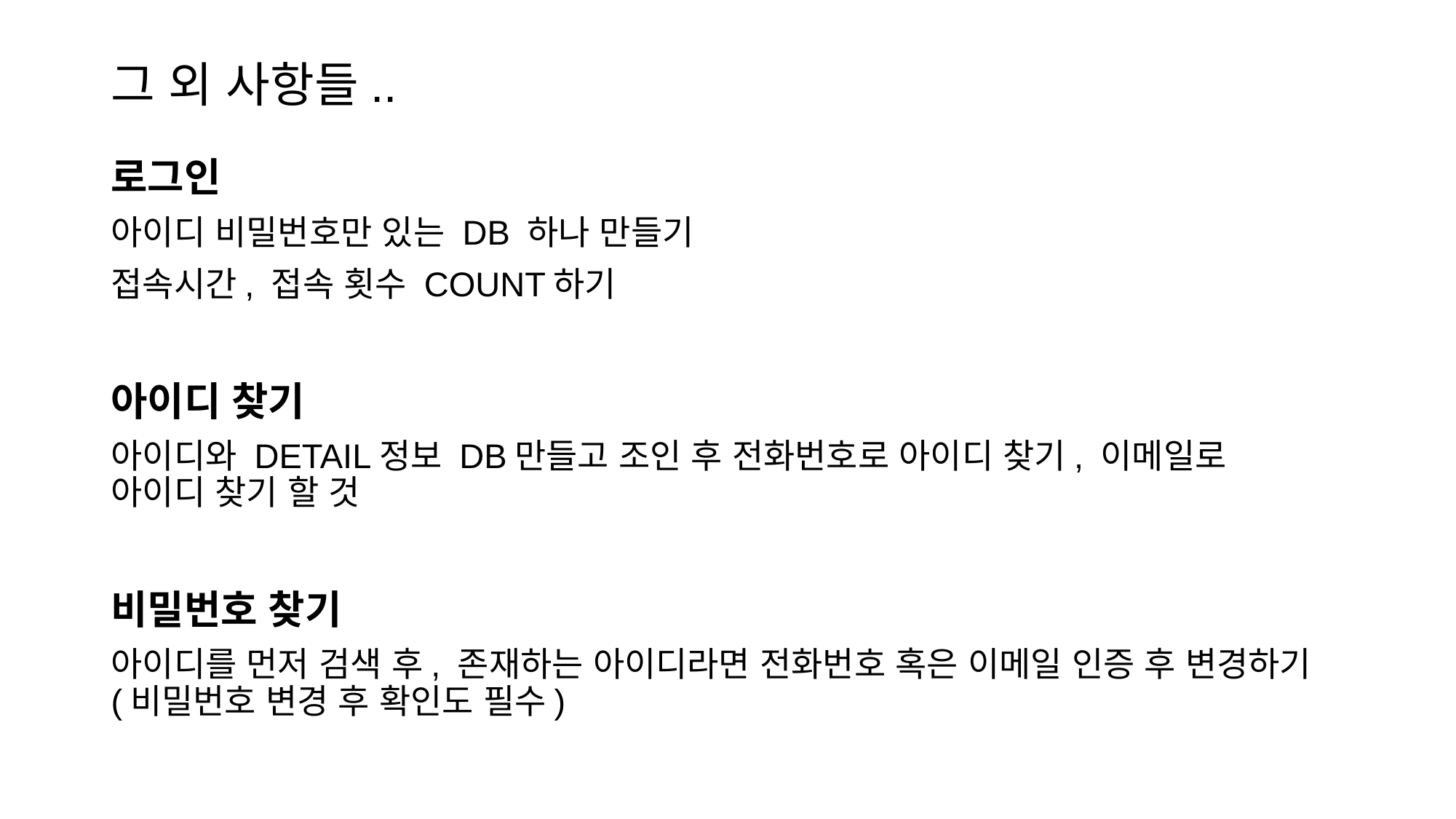

# 그 외 사항들..
로그인
아이디 비밀번호만 있는 DB 하나 만들기
접속시간, 접속 횟수 COUNT하기

아이디 찾기
아이디와 DETAIL정보 DB만들고 조인 후 전화번호로 아이디 찾기, 이메일로 아이디 찾기 할 것

비밀번호 찾기
아이디를 먼저 검색 후, 존재하는 아이디라면 전화번호 혹은 이메일 인증 후 변경하기 (비밀번호 변경 후 확인도 필수)